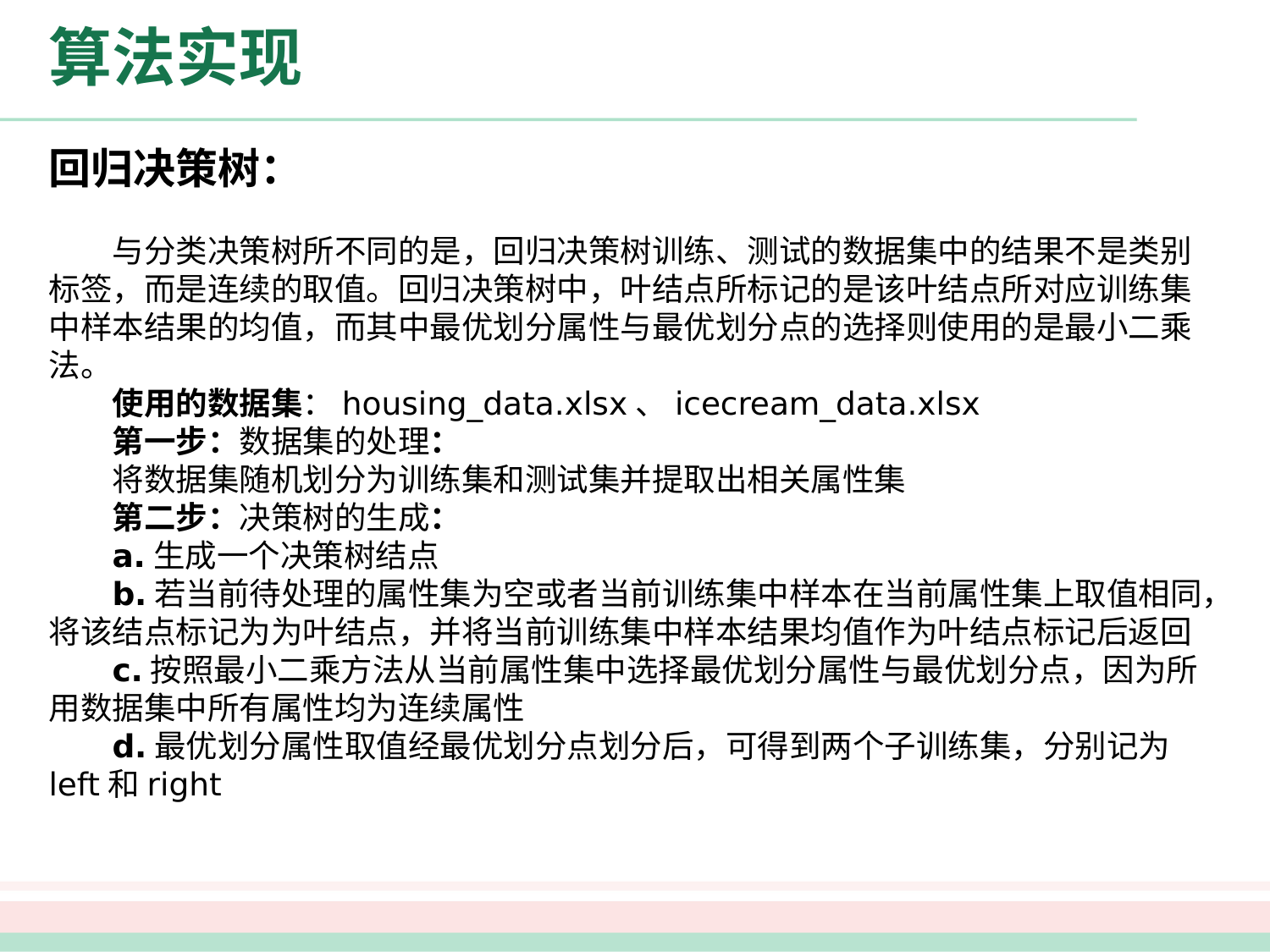

# 算法实现
回归决策树：

与分类决策树所不同的是，回归决策树训练、测试的数据集中的结果不是类别标签，而是连续的取值。回归决策树中，叶结点所标记的是该叶结点所对应训练集中样本结果的均值，而其中最优划分属性与最优划分点的选择则使用的是最小二乘法。
使用的数据集：housing_data.xlsx、icecream_data.xlsx
第一步：数据集的处理：
将数据集随机划分为训练集和测试集并提取出相关属性集
第二步：决策树的生成：
a.生成一个决策树结点
b.若当前待处理的属性集为空或者当前训练集中样本在当前属性集上取值相同，将该结点标记为为叶结点，并将当前训练集中样本结果均值作为叶结点标记后返回
c.按照最小二乘方法从当前属性集中选择最优划分属性与最优划分点，因为所用数据集中所有属性均为连续属性
d.最优划分属性取值经最优划分点划分后，可得到两个子训练集，分别记为left和right